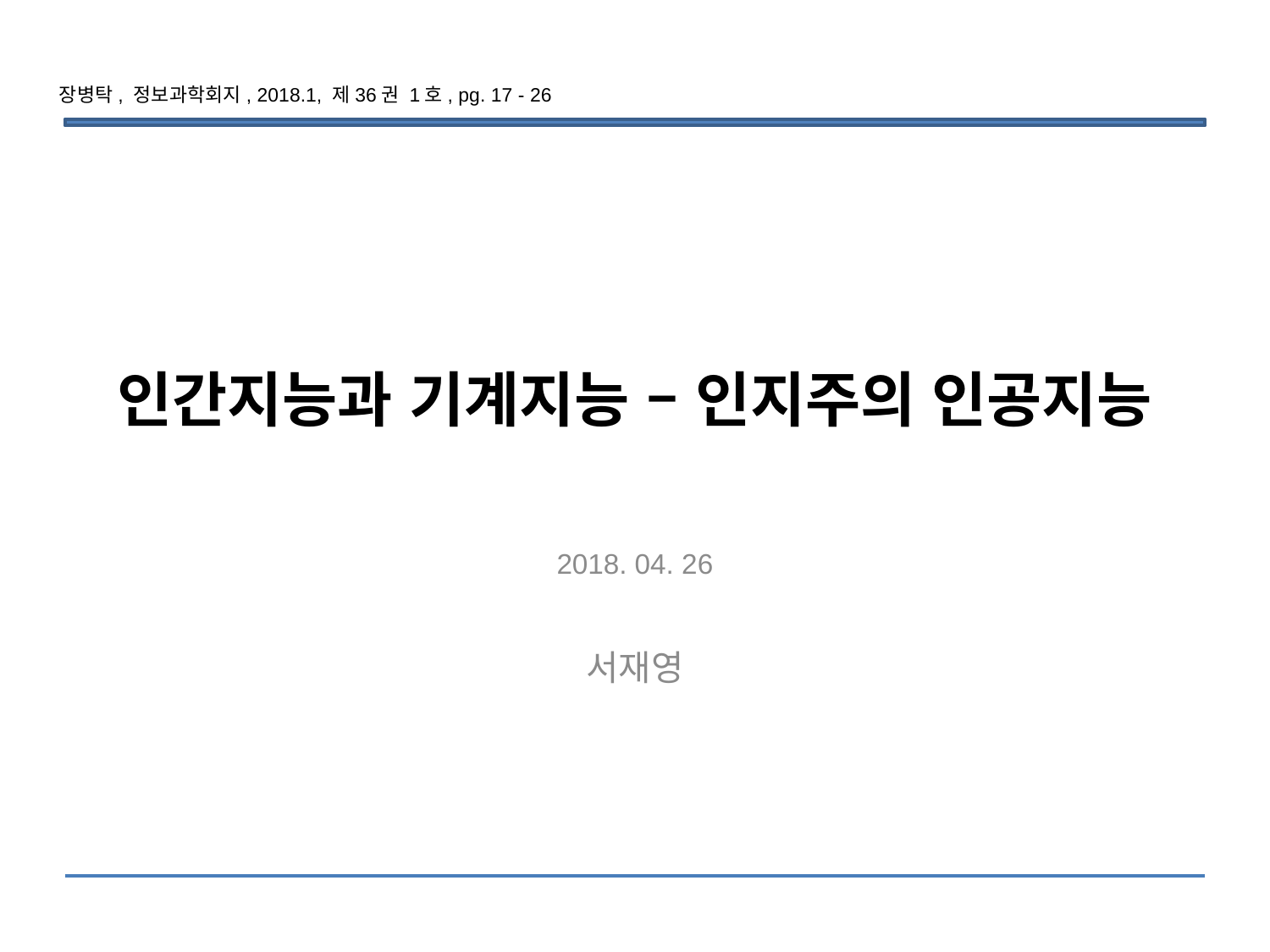

장병탁, 정보과학회지, 2018.1, 제36권 1호, pg. 17 - 26
# 인간지능과 기계지능 – 인지주의 인공지능
2018. 04. 26

서재영